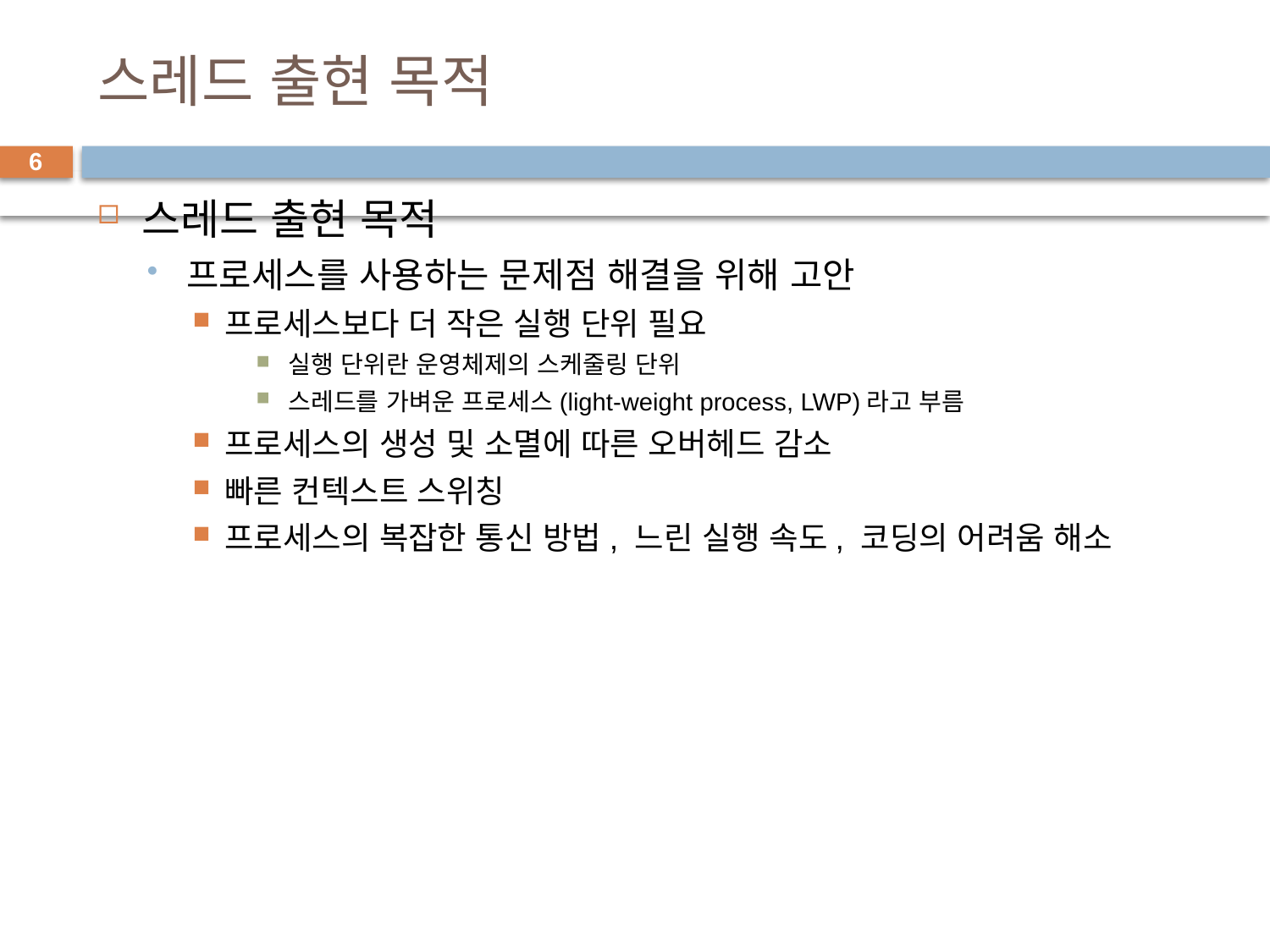

# 스레드 출현 목적
6
스레드 출현 목적
프로세스를 사용하는 문제점 해결을 위해 고안
프로세스보다 더 작은 실행 단위 필요
실행 단위란 운영체제의 스케줄링 단위
스레드를 가벼운 프로세스(light-weight process, LWP)라고 부름
프로세스의 생성 및 소멸에 따른 오버헤드 감소
빠른 컨텍스트 스위칭
프로세스의 복잡한 통신 방법, 느린 실행 속도, 코딩의 어려움 해소